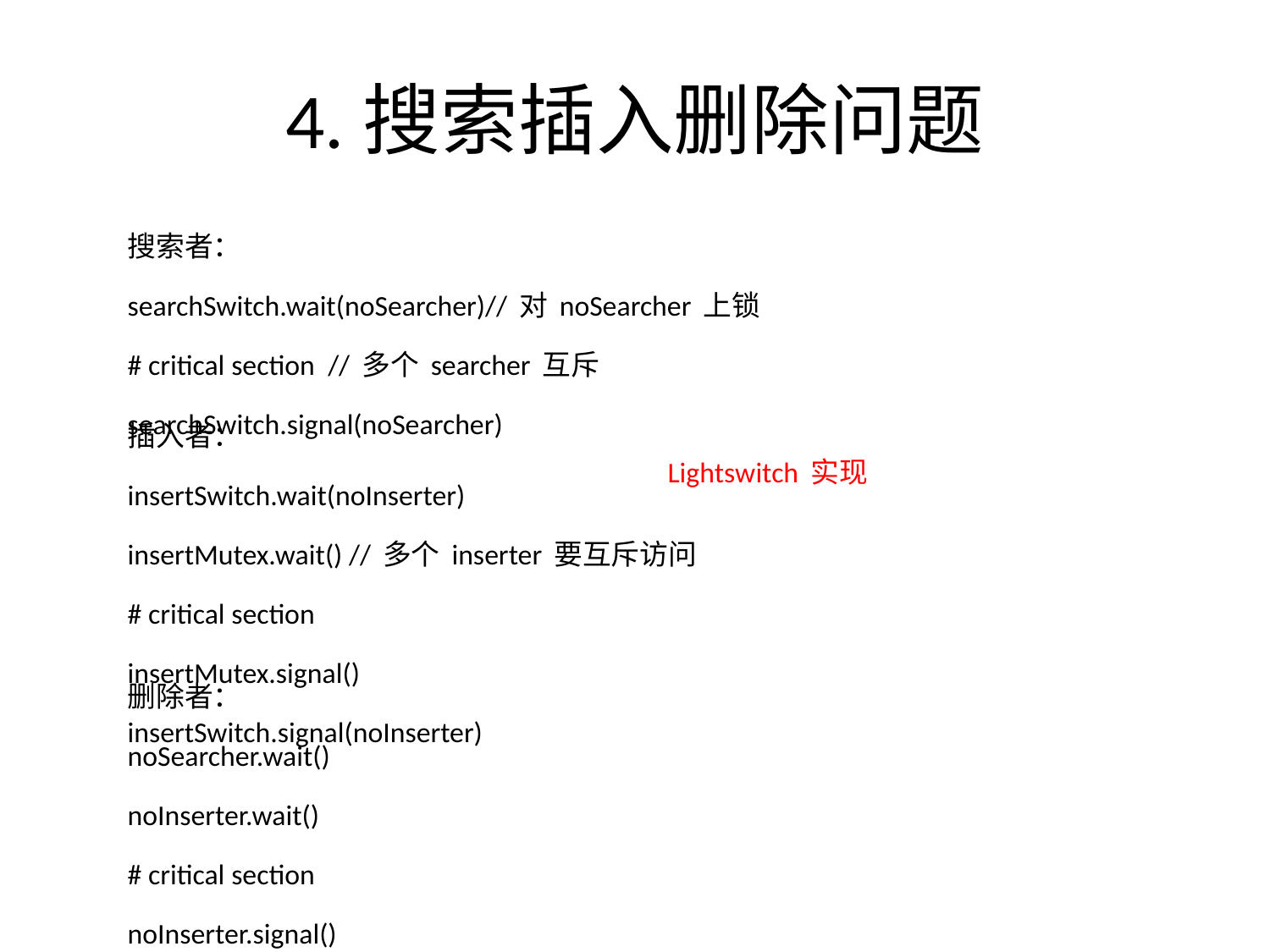

# 4.搜索插入删除问题
搜索者：
searchSwitch.wait(noSearcher)//对noSearcher上锁
# critical section  //多个searcher互斥
searchSwitch.signal(noSearcher)
插入者：
insertSwitch.wait(noInserter)
insertMutex.wait() //多个inserter要互斥访问
# critical section
insertMutex.signal()
insertSwitch.signal(noInserter)
Lightswitch实现
删除者：
noSearcher.wait()
noInserter.wait()
# critical section
noInserter.signal()
noSearcher.signal()